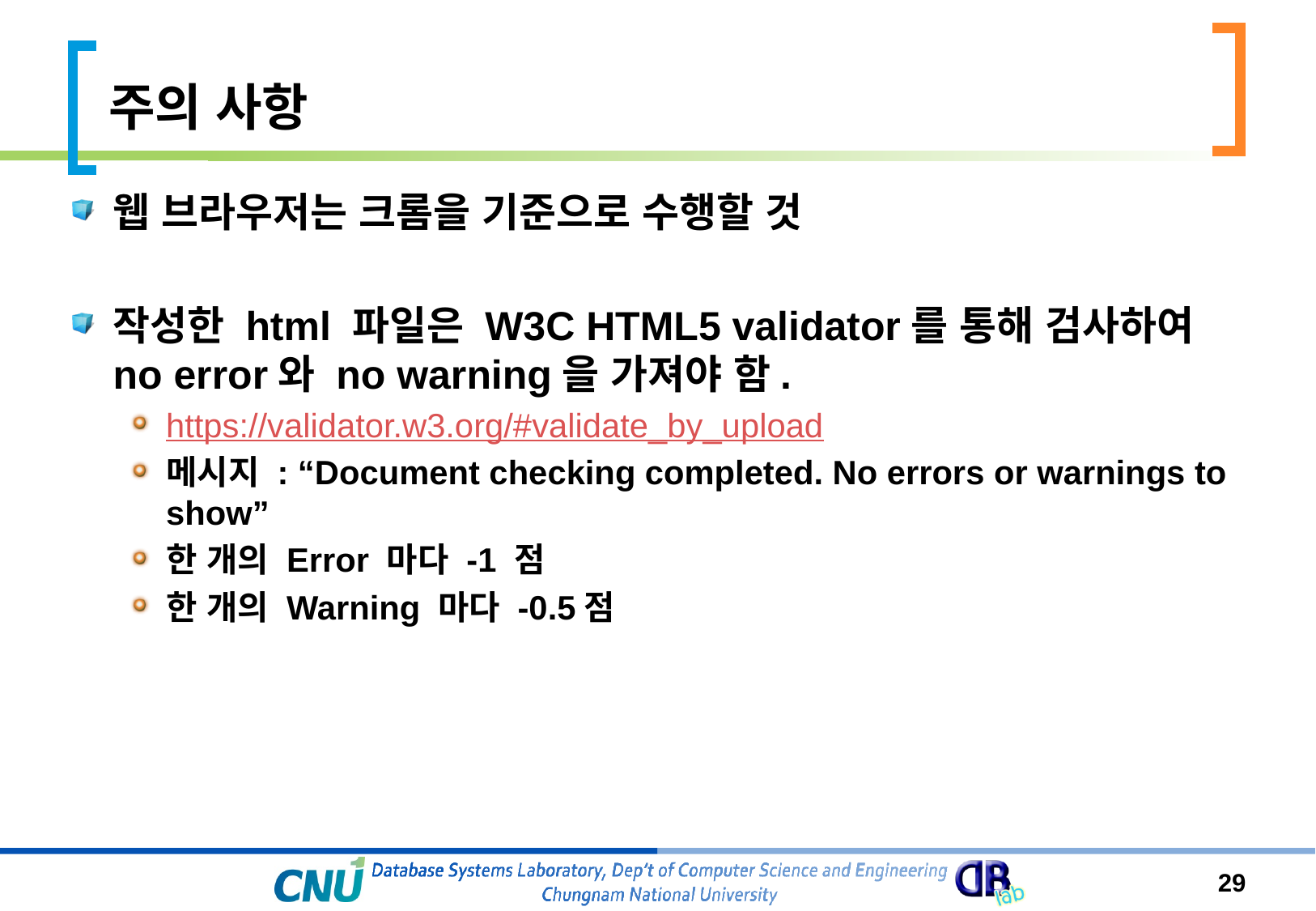

# 주의 사항
웹 브라우저는 크롬을 기준으로 수행할 것

작성한 html 파일은 W3C HTML5 validator를 통해 검사하여 no error와 no warning을 가져야 함.
https://validator.w3.org/#validate_by_upload
메시지 : “Document checking completed. No errors or warnings to show”
한 개의 Error 마다 -1 점
한 개의 Warning 마다 -0.5점

29